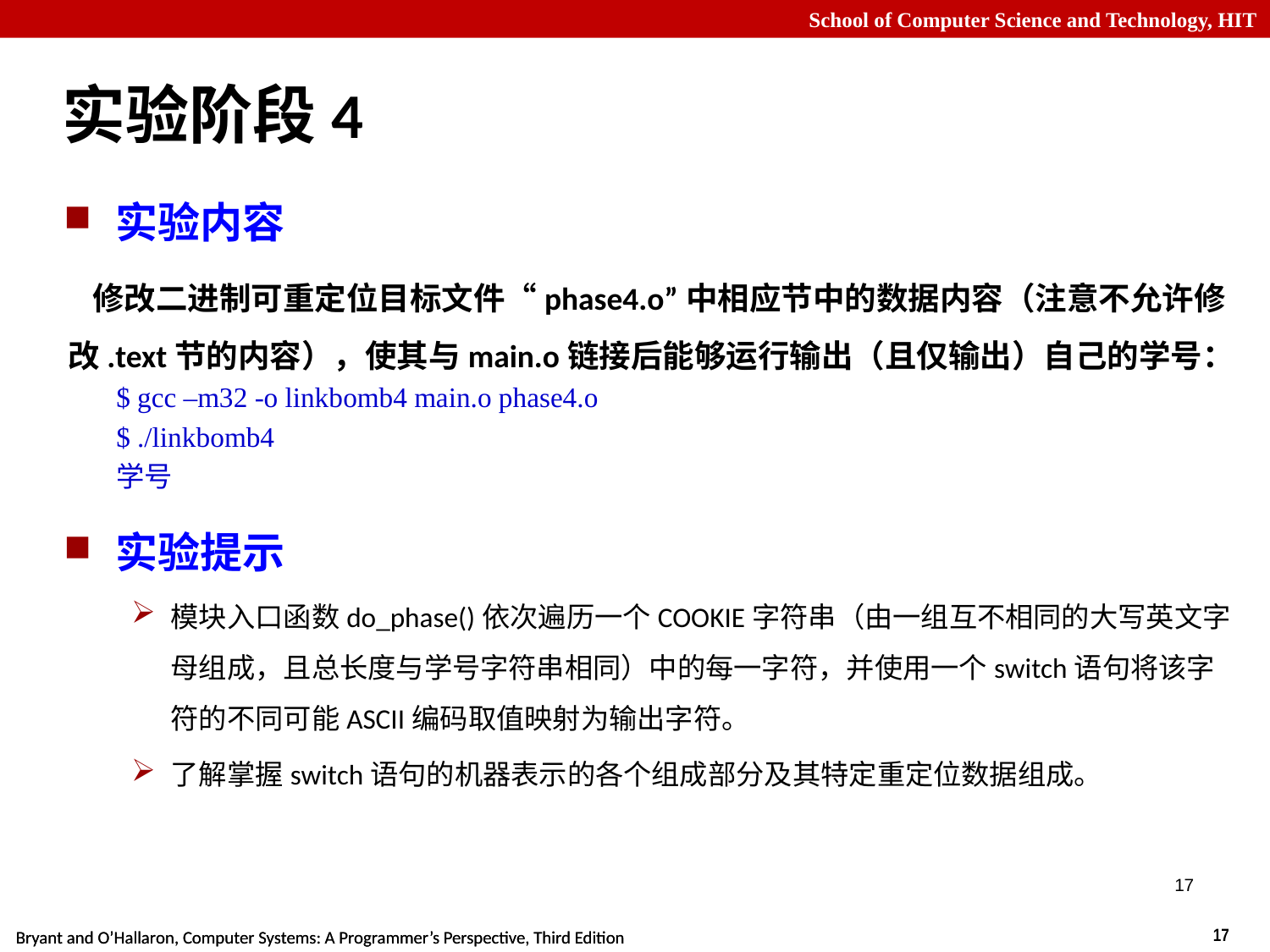

# 实验阶段4
实验内容
  修改二进制可重定位目标文件“phase4.o”中相应节中的数据内容（注意不允许修改.text节的内容），使其与main.o链接后能够运行输出（且仅输出）自己的学号：
$ gcc –m32 -o linkbomb4 main.o phase4.o
$ ./linkbomb4
学号
实验提示
模块入口函数do_phase()依次遍历一个COOKIE字符串（由一组互不相同的大写英文字母组成，且总长度与学号字符串相同）中的每一字符，并使用一个switch语句将该字符的不同可能ASCII编码取值映射为输出字符。
了解掌握switch语句的机器表示的各个组成部分及其特定重定位数据组成。

17